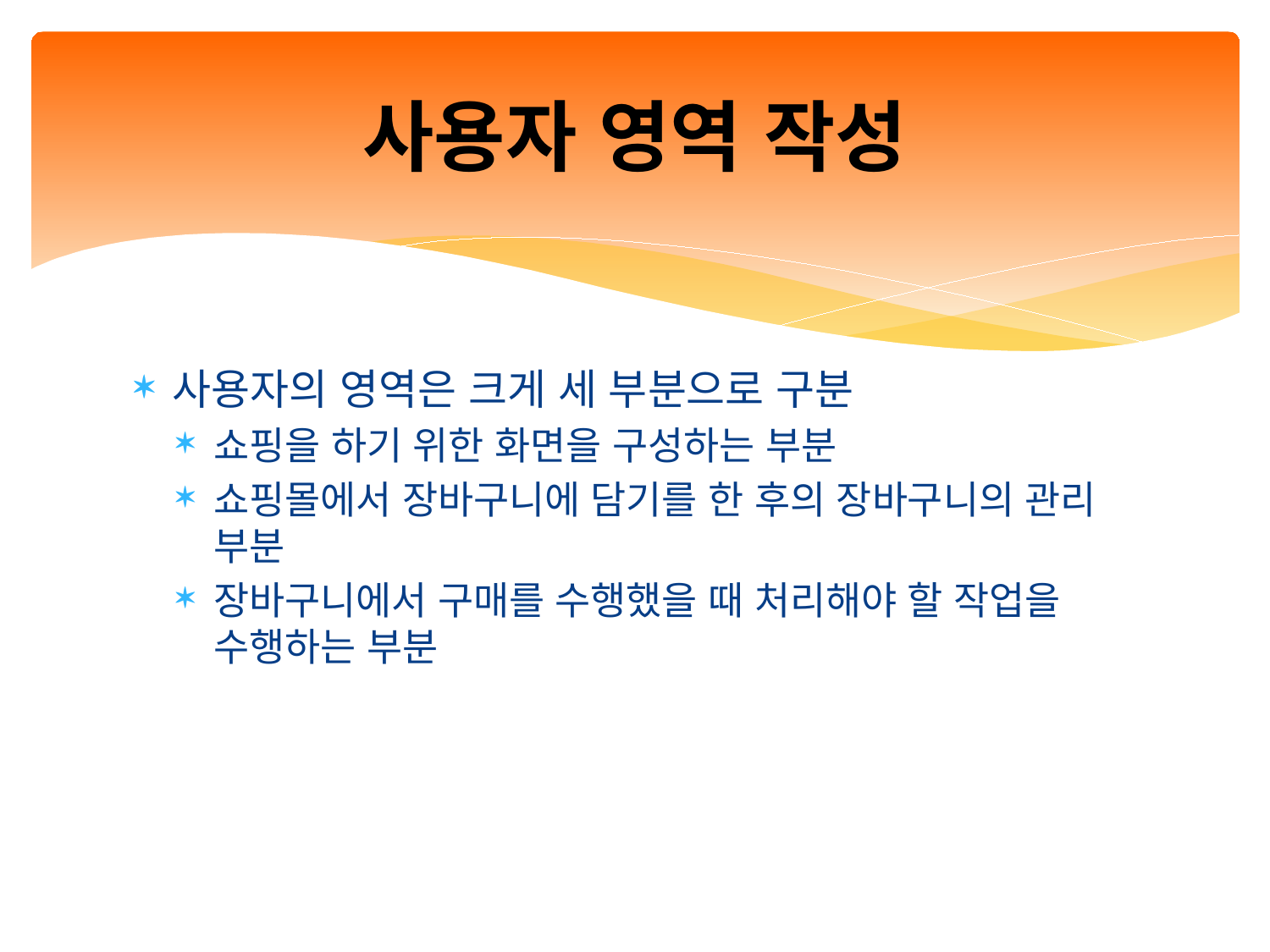

# 사용자 영역 작성
사용자의 영역은 크게 세 부분으로 구분
쇼핑을 하기 위한 화면을 구성하는 부분
쇼핑몰에서 장바구니에 담기를 한 후의 장바구니의 관리 부분
장바구니에서 구매를 수행했을 때 처리해야 할 작업을 수행하는 부분